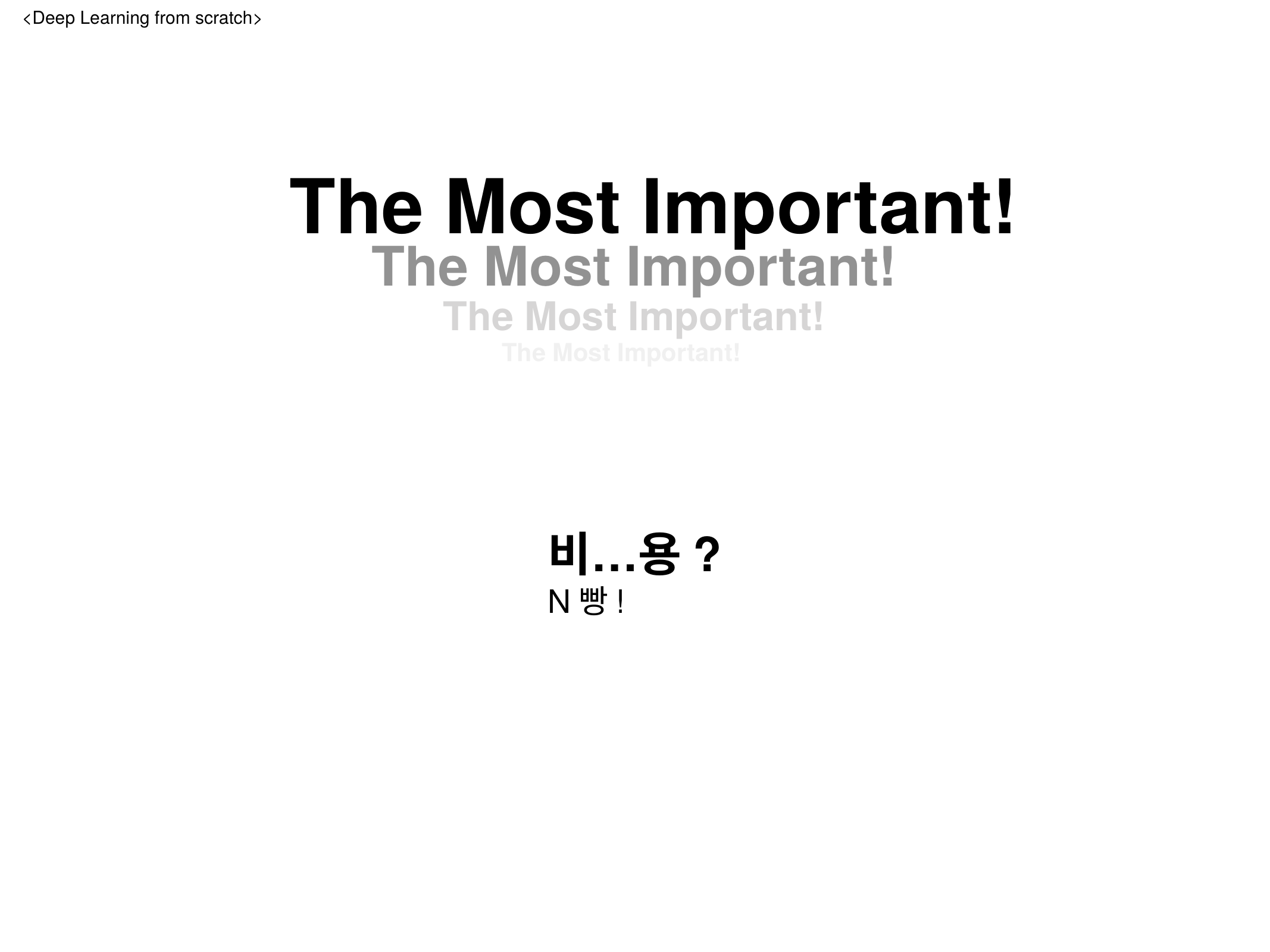

The Most Important!
The Most Important!
The Most Important!
The Most Important!
비…용?
N빵!